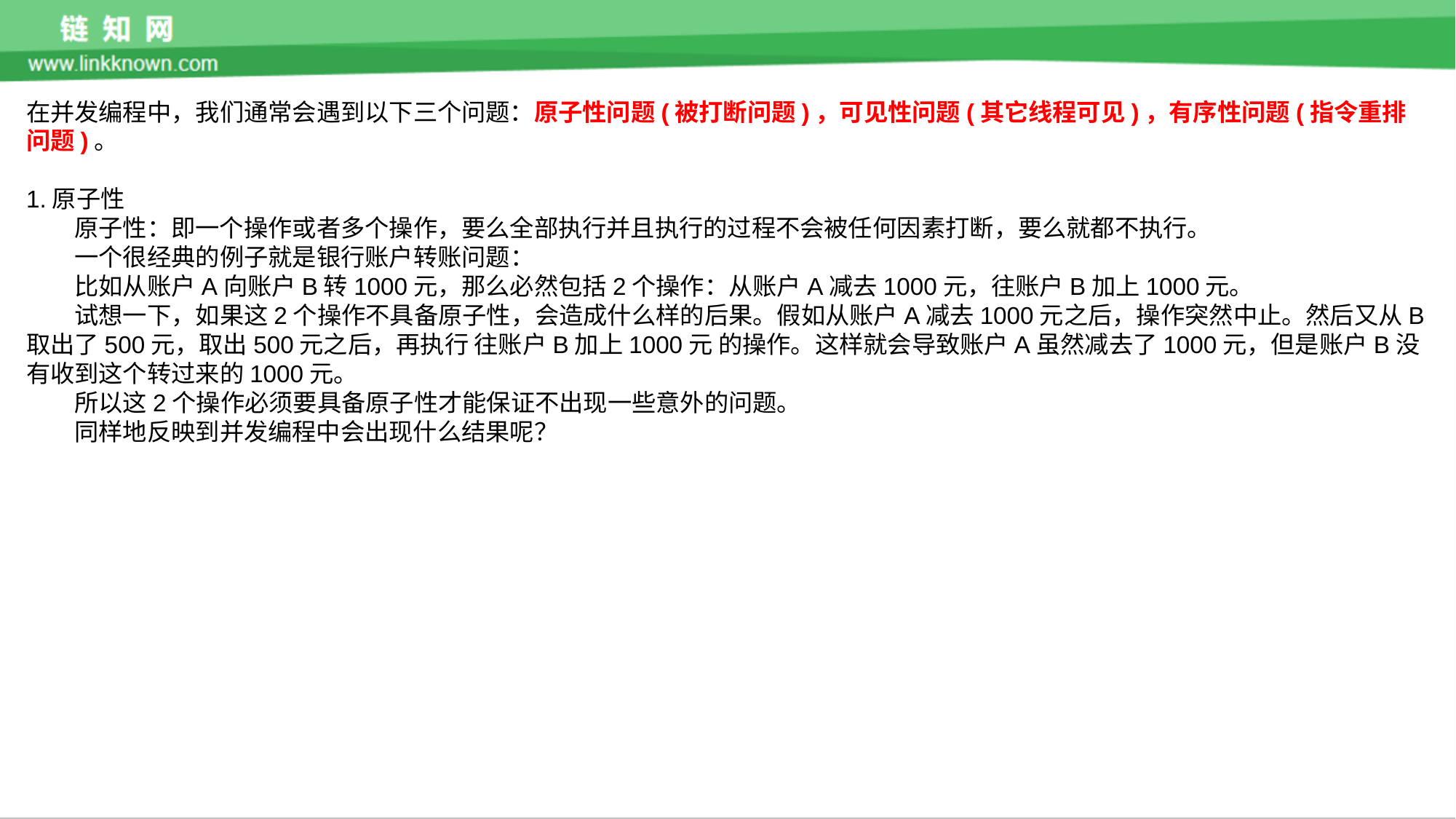

在并发编程中，我们通常会遇到以下三个问题：原子性问题(被打断问题)，可见性问题(其它线程可见)，有序性问题(指令重排问题)。

1.原子性
　　原子性：即一个操作或者多个操作，要么全部执行并且执行的过程不会被任何因素打断，要么就都不执行。
　　一个很经典的例子就是银行账户转账问题：
　　比如从账户A向账户B转1000元，那么必然包括2个操作：从账户A减去1000元，往账户B加上1000元。
　　试想一下，如果这2个操作不具备原子性，会造成什么样的后果。假如从账户A减去1000元之后，操作突然中止。然后又从B取出了500元，取出500元之后，再执行 往账户B加上1000元 的操作。这样就会导致账户A虽然减去了1000元，但是账户B没有收到这个转过来的1000元。
　　所以这2个操作必须要具备原子性才能保证不出现一些意外的问题。
　　同样地反映到并发编程中会出现什么结果呢？